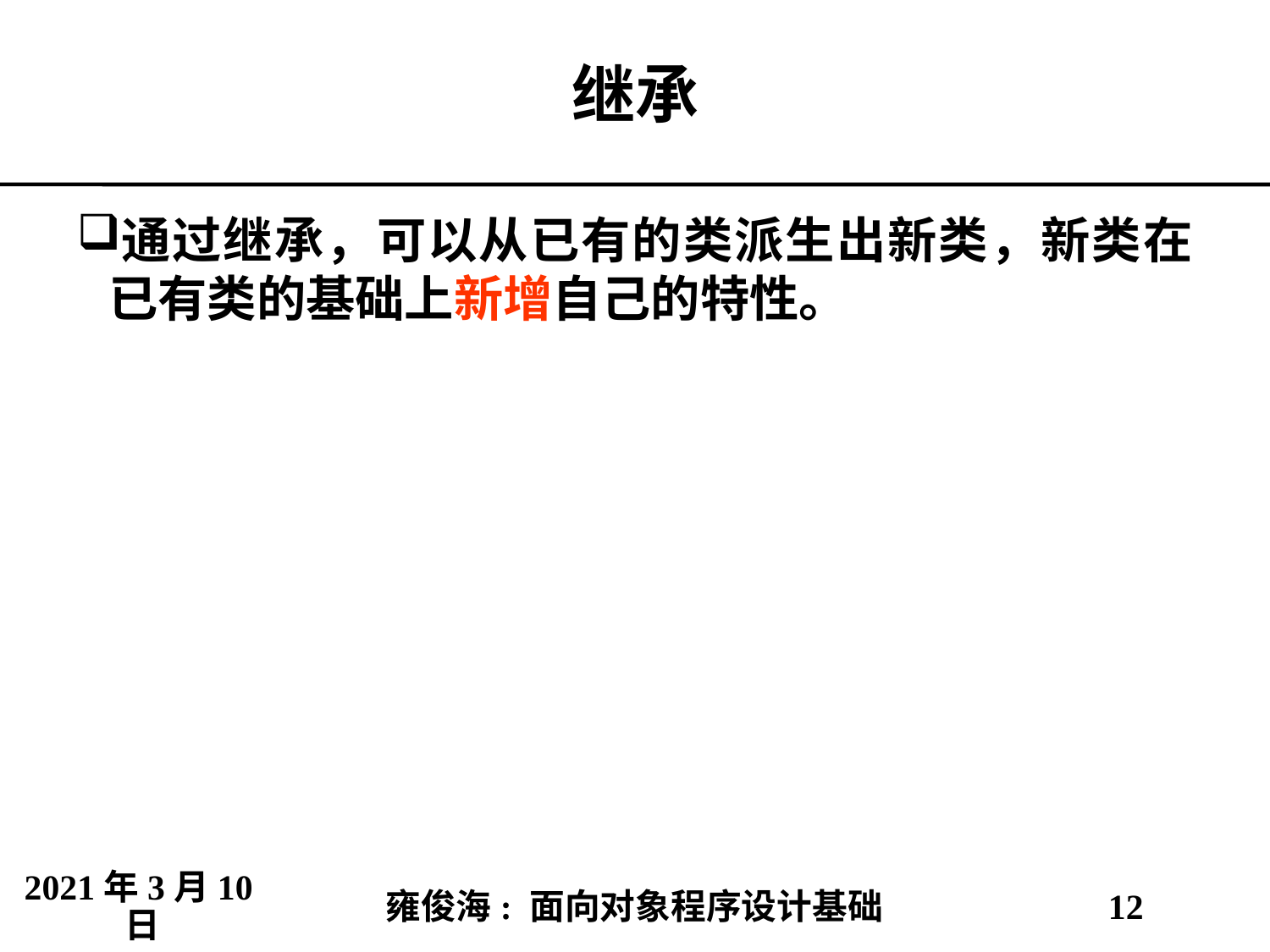

# 继承

通过继承，可以从已有的类派生出新类，新类在已有类的基础上新增自己的特性。
2021年3月10日
雍俊海: 面向对象程序设计基础
12